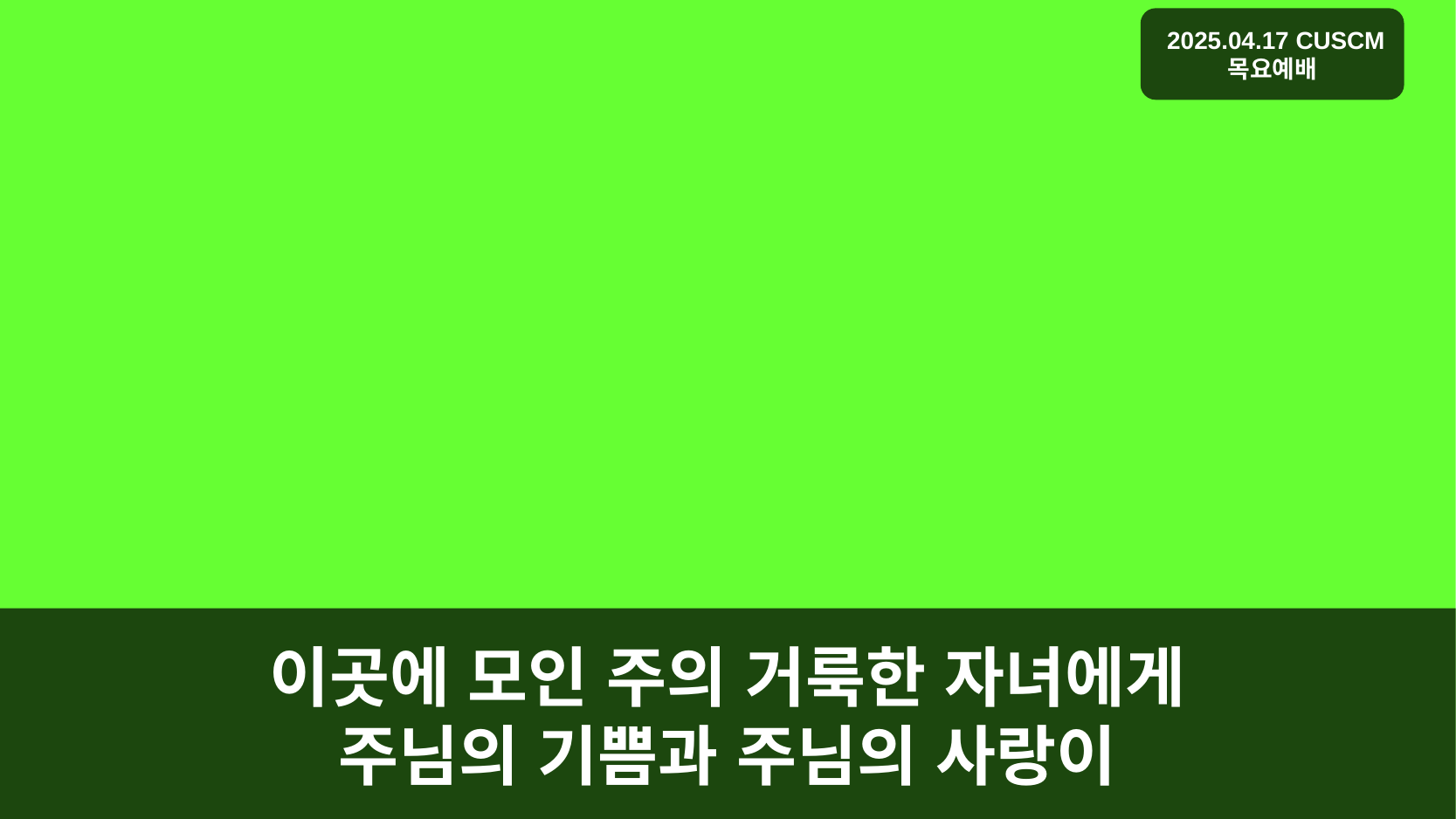

# 이곳에 모인 주의 거룩한 자녀에게 주님의 기쁨과 주님의 사랑이